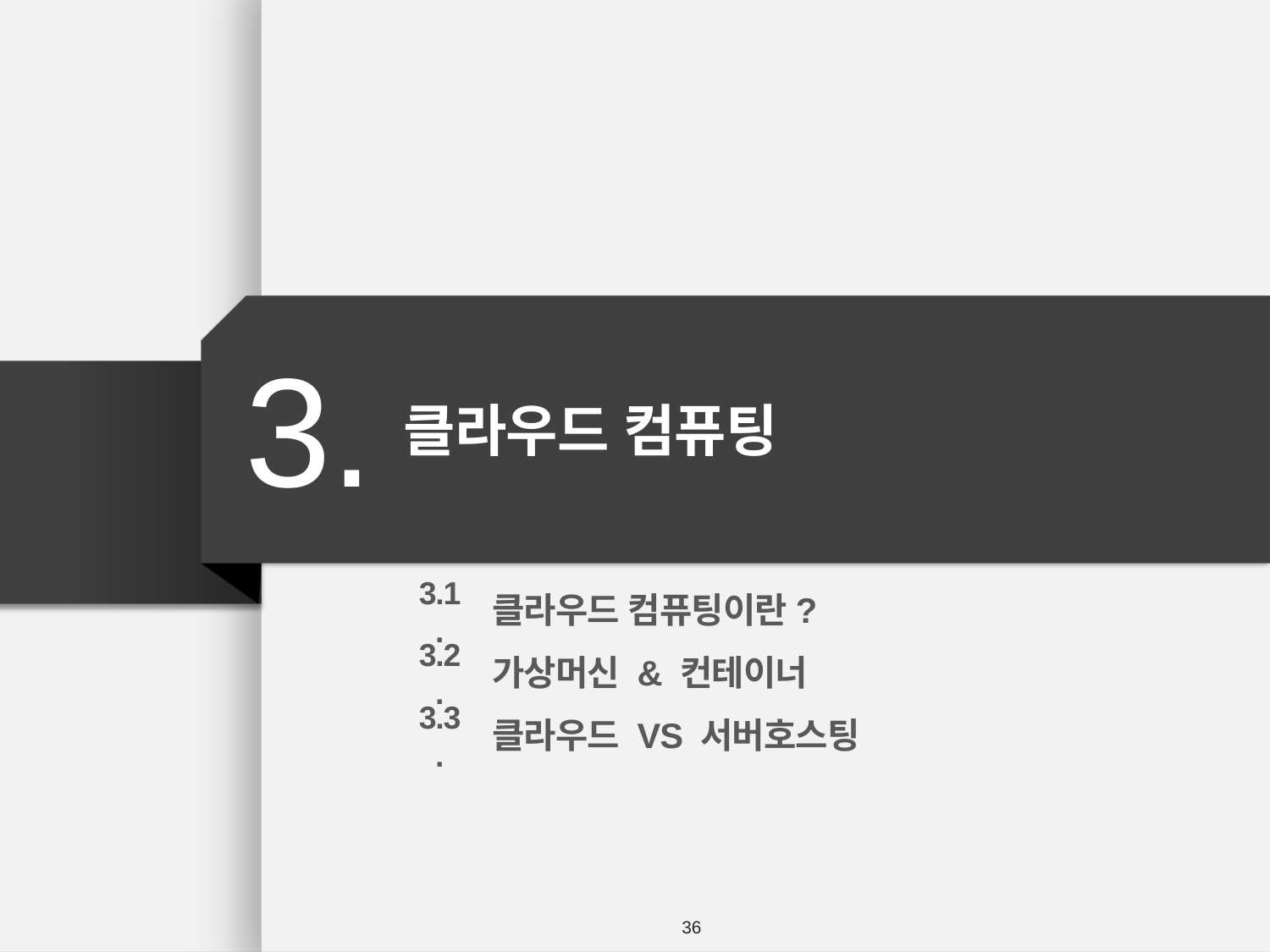

클라우드 컴퓨팅
3.
클라우드 컴퓨팅이란?
3.1.
가상머신 & 컨테이너
3.2.
클라우드 VS 서버호스팅
3.3.
36